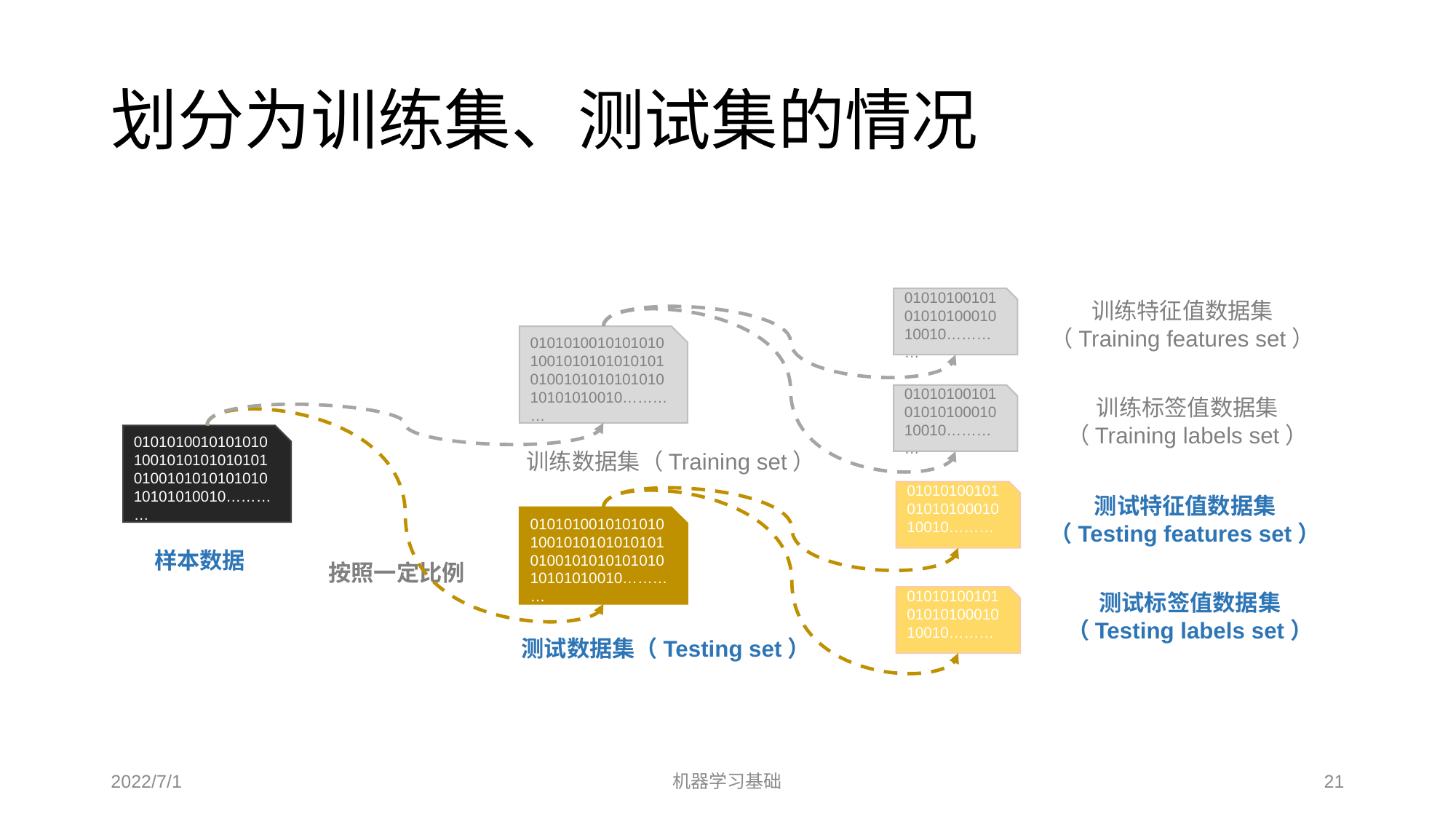

# 划分为训练集、测试集的情况
010101001010101010001010010…………
训练特征值数据集
（Training features set）
01010100101010101001010101010101010010101010101010101010010…………
010101001010101010001010010…………
训练标签值数据集
（Training labels set）
01010100101010101001010101010101010010101010101010101010010…………
训练数据集（Training set）
010101001010101010001010010…………
测试特征值数据集
（Testing features set）
01010100101010101001010101010101010010101010101010101010010…………
样本数据
按照一定比例
测试标签值数据集
（Testing labels set）
010101001010101010001010010…………
测试数据集（Testing set）
2022/7/1
机器学习基础
21